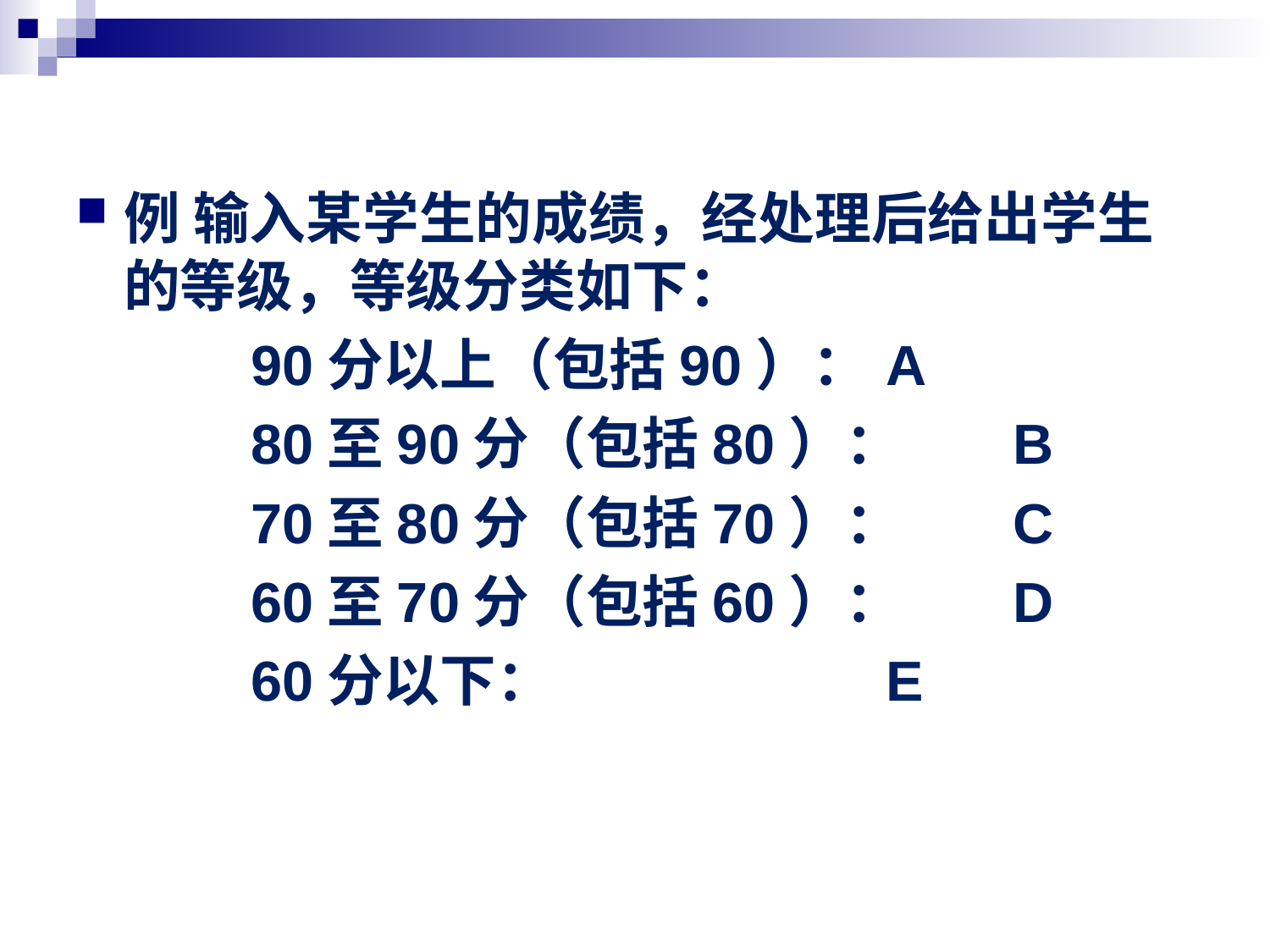

例 输入某学生的成绩，经处理后给出学生的等级，等级分类如下：
		90分以上（包括90）：	A
		80至90分（包括80）：	B
		70至80分（包括70）：	C
		60至70分（包括60）：	D
		60分以下：			E
35